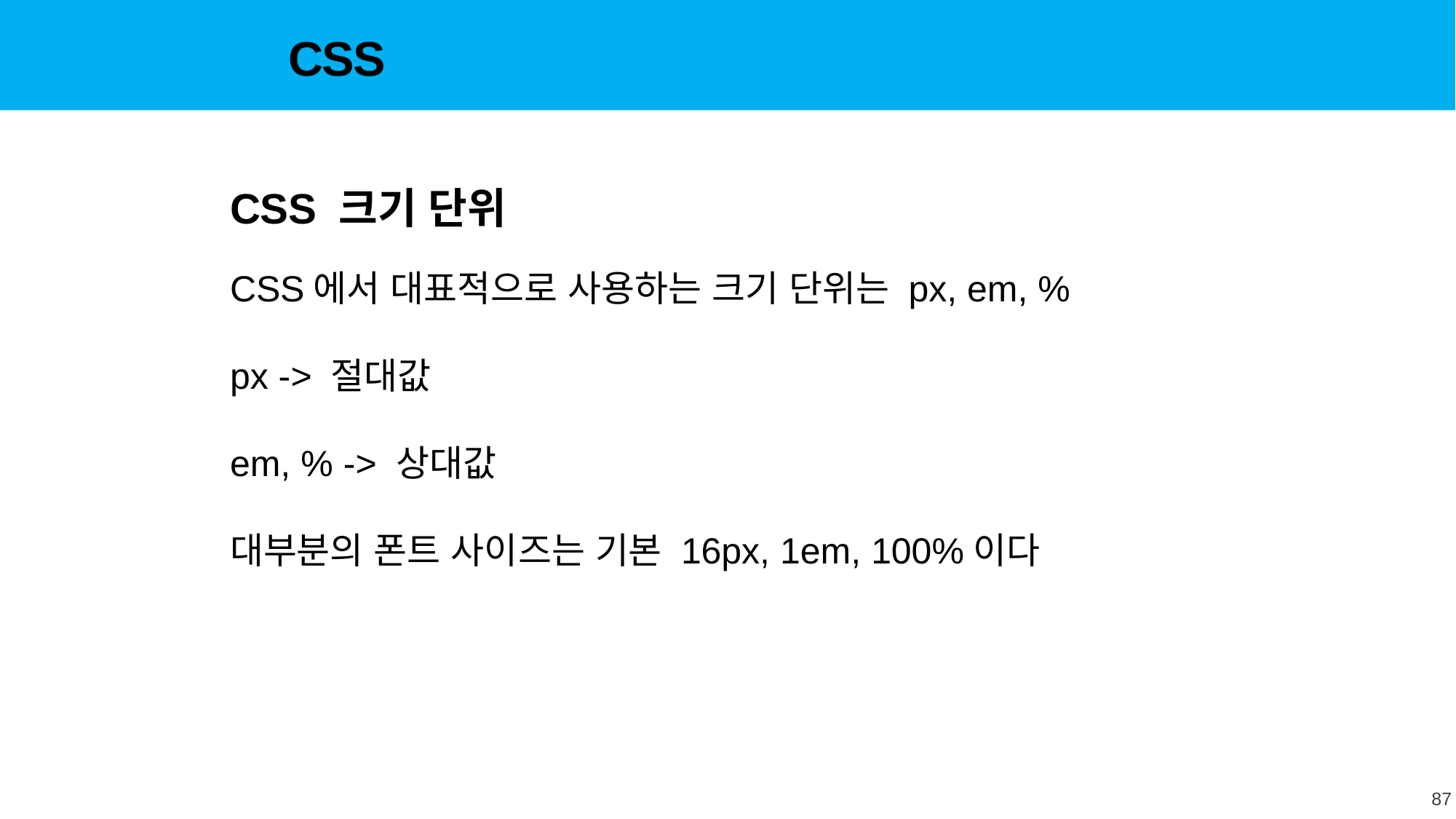

CSS
CSS 크기 단위
CSS에서 대표적으로 사용하는 크기 단위는 px, em, %

px -> 절대값

em, % -> 상대값

대부분의 폰트 사이즈는 기본 16px, 1em, 100%이다